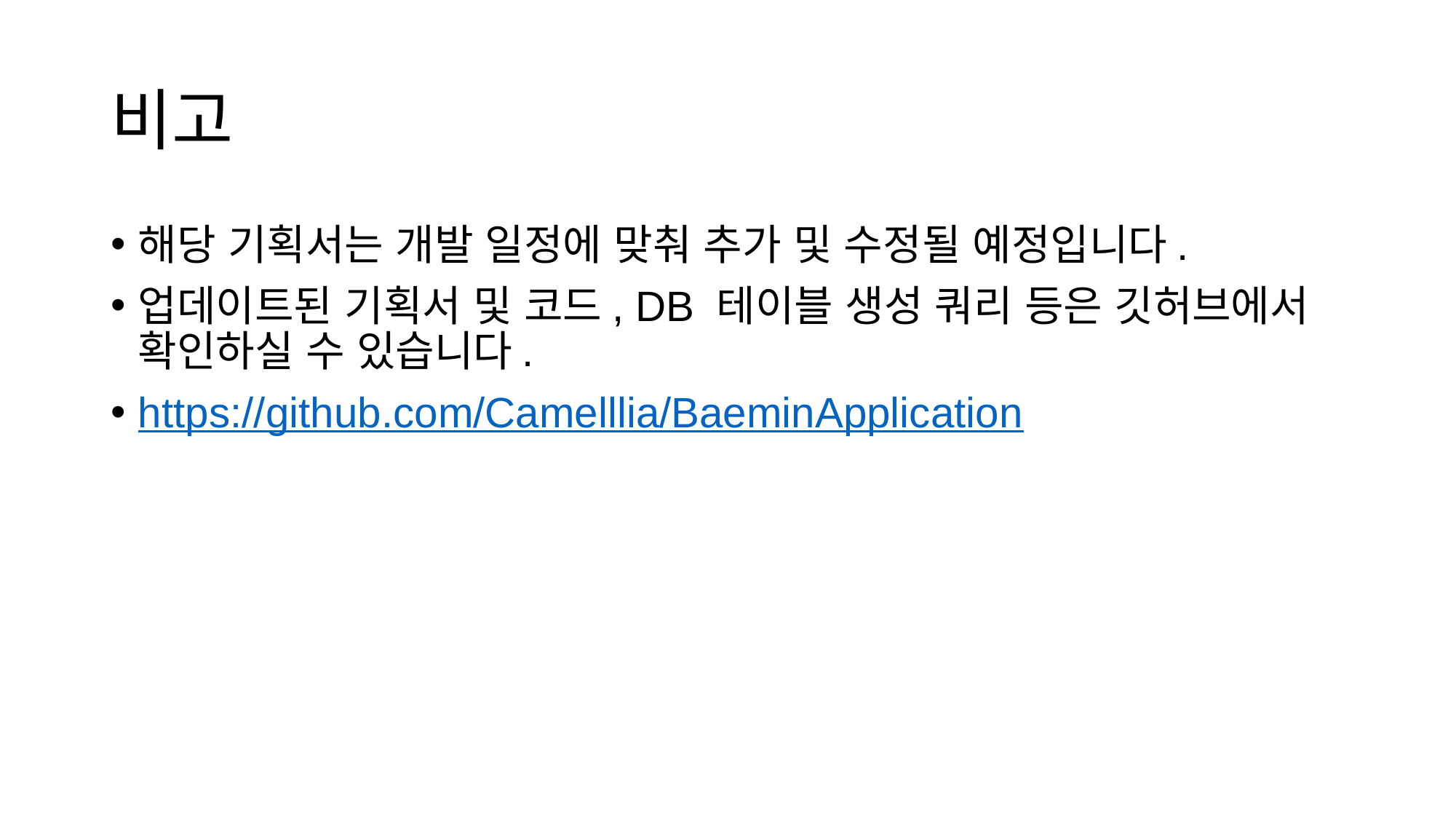

# 비고
해당 기획서는 개발 일정에 맞춰 추가 및 수정될 예정입니다.
업데이트된 기획서 및 코드, DB 테이블 생성 쿼리 등은 깃허브에서 확인하실 수 있습니다.
https://github.com/Camelllia/BaeminApplication